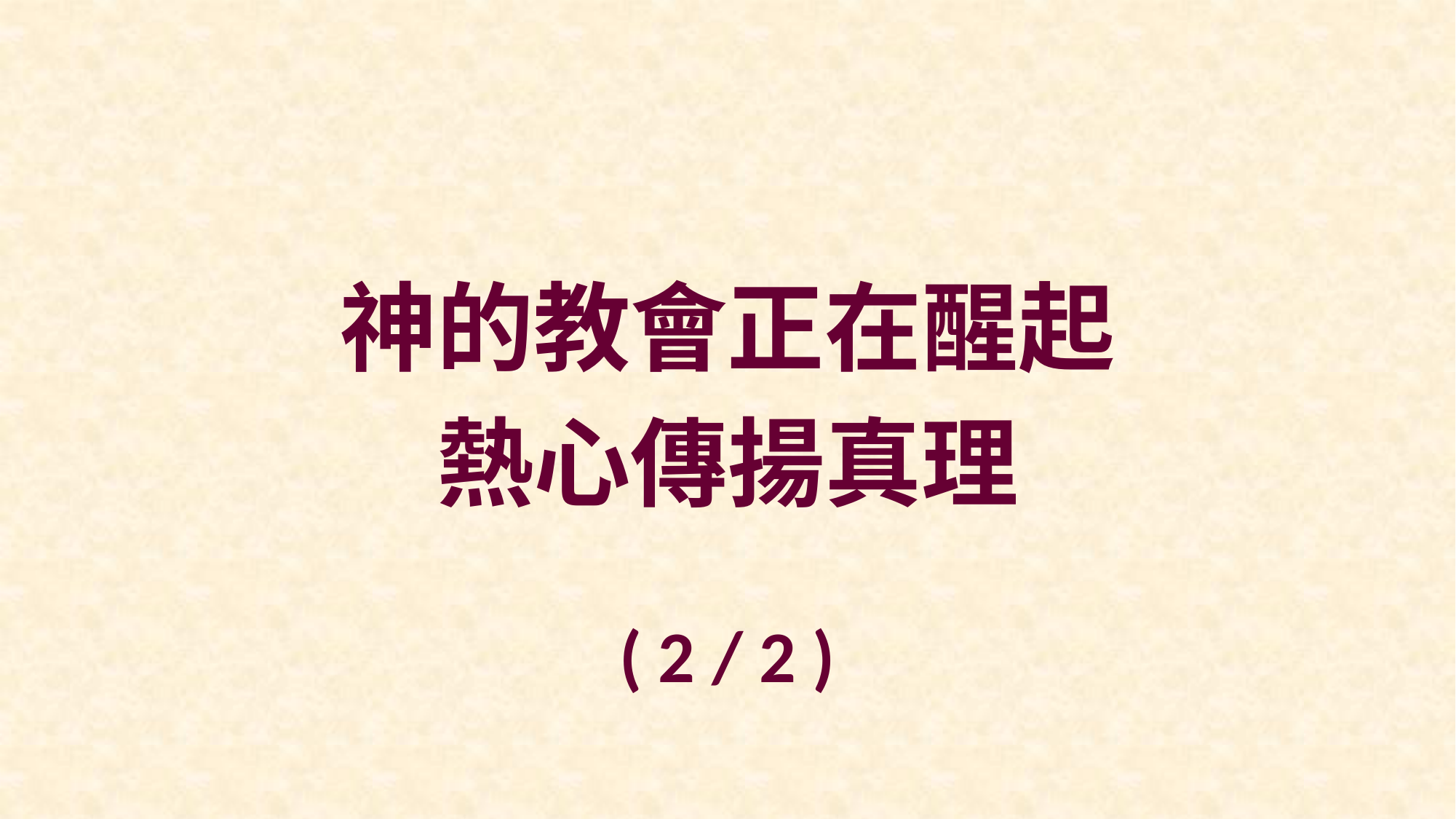

神的教會正在醒起
熱心傳揚真理
( 2 / 2 )